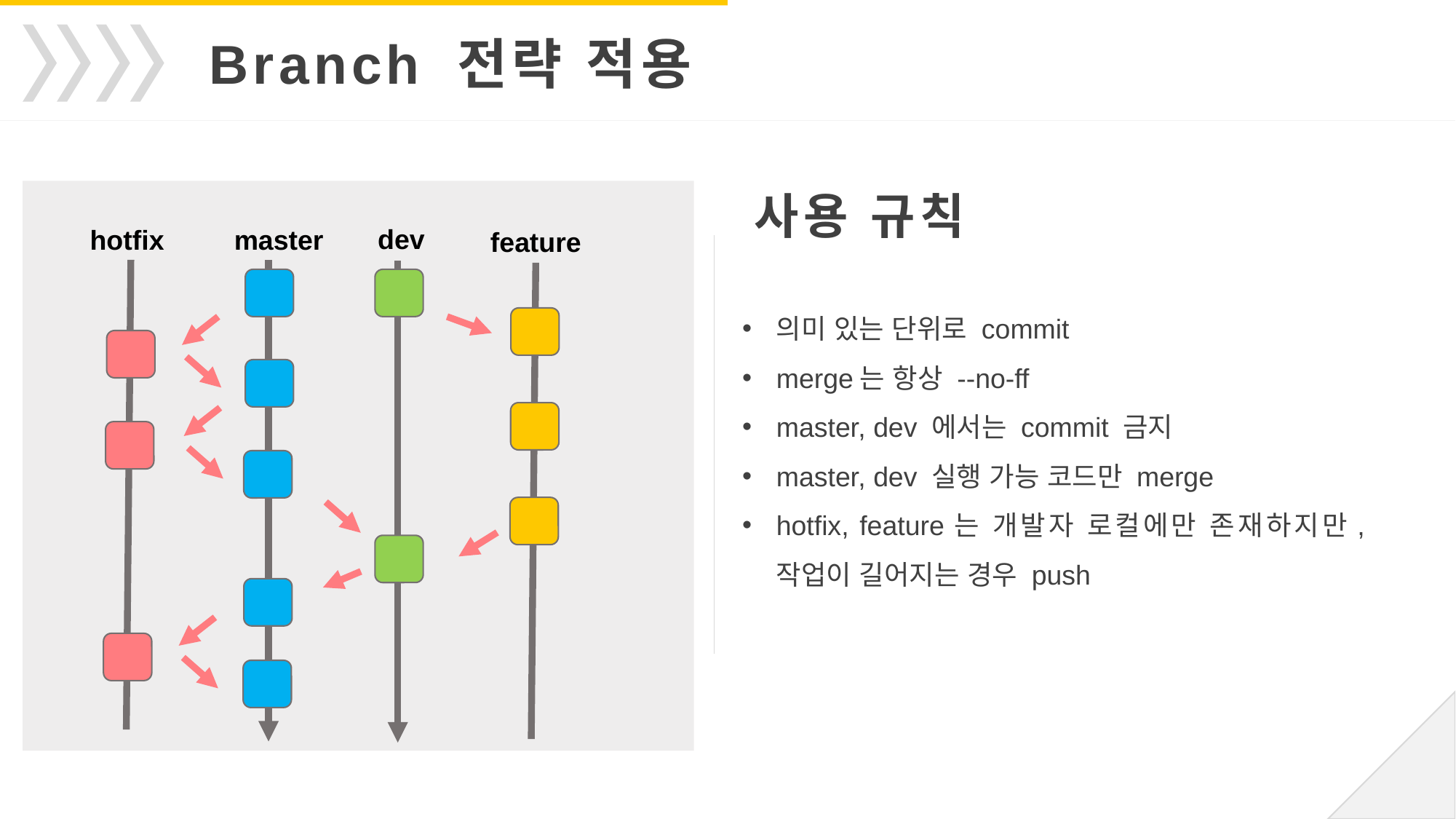

Branch 전략 적용

사용 규칙

dev
master
hotfix
feature

의미 있는 단위로 commit
merge는 항상 --no-ff
master, dev 에서는 commit 금지
master, dev 실행 가능 코드만 merge
hotfix, feature는 개발자 로컬에만 존재하지만, 작업이 길어지는 경우 push